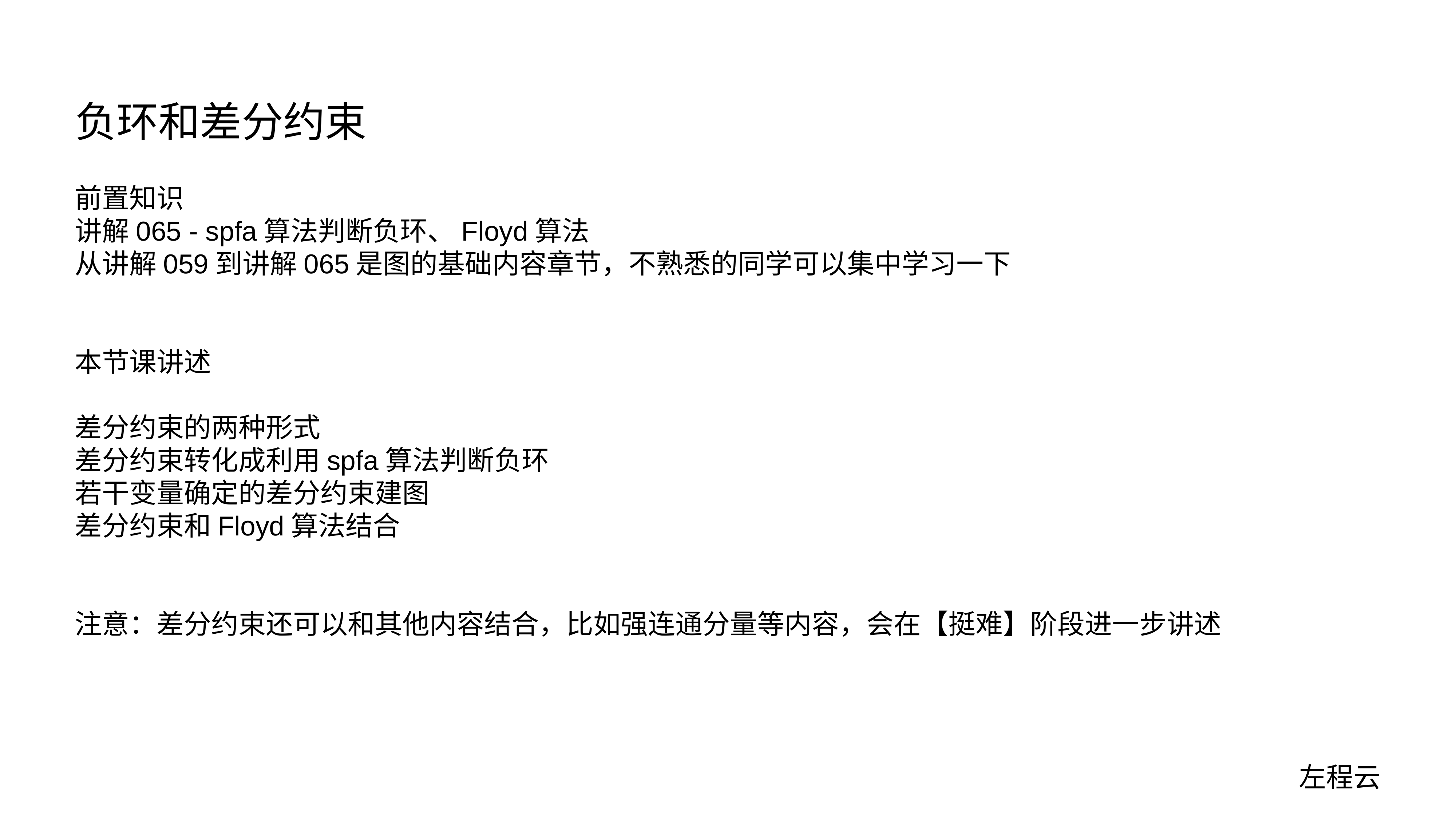

# 负环和差分约束
前置知识
讲解065 - spfa算法判断负环、Floyd算法
从讲解059到讲解065是图的基础内容章节，不熟悉的同学可以集中学习一下

本节课讲述

差分约束的两种形式
差分约束转化成利用spfa算法判断负环
若干变量确定的差分约束建图
差分约束和Floyd算法结合

注意：差分约束还可以和其他内容结合，比如强连通分量等内容，会在【挺难】阶段进一步讲述
左程云